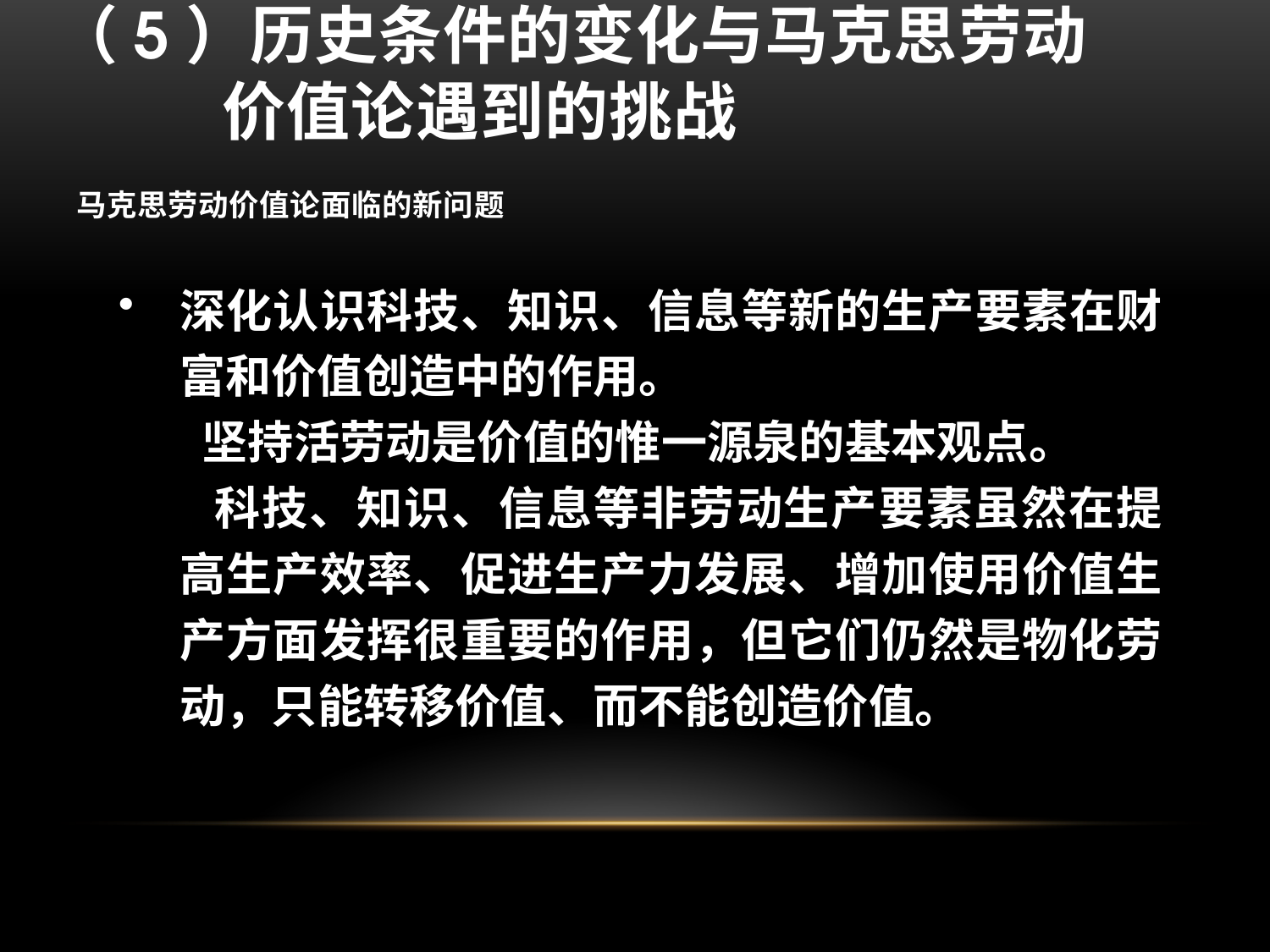

# （5）历史条件的变化与马克思劳动 价值论遇到的挑战
马克思劳动价值论面临的新问题
深化认识科技、知识、信息等新的生产要素在财富和价值创造中的作用。
       坚持活劳动是价值的惟一源泉的基本观点。
       科技、知识、信息等非劳动生产要素虽然在提高生产效率、促进生产力发展、增加使用价值生产方面发挥很重要的作用，但它们仍然是物化劳动，只能转移价值、而不能创造价值。